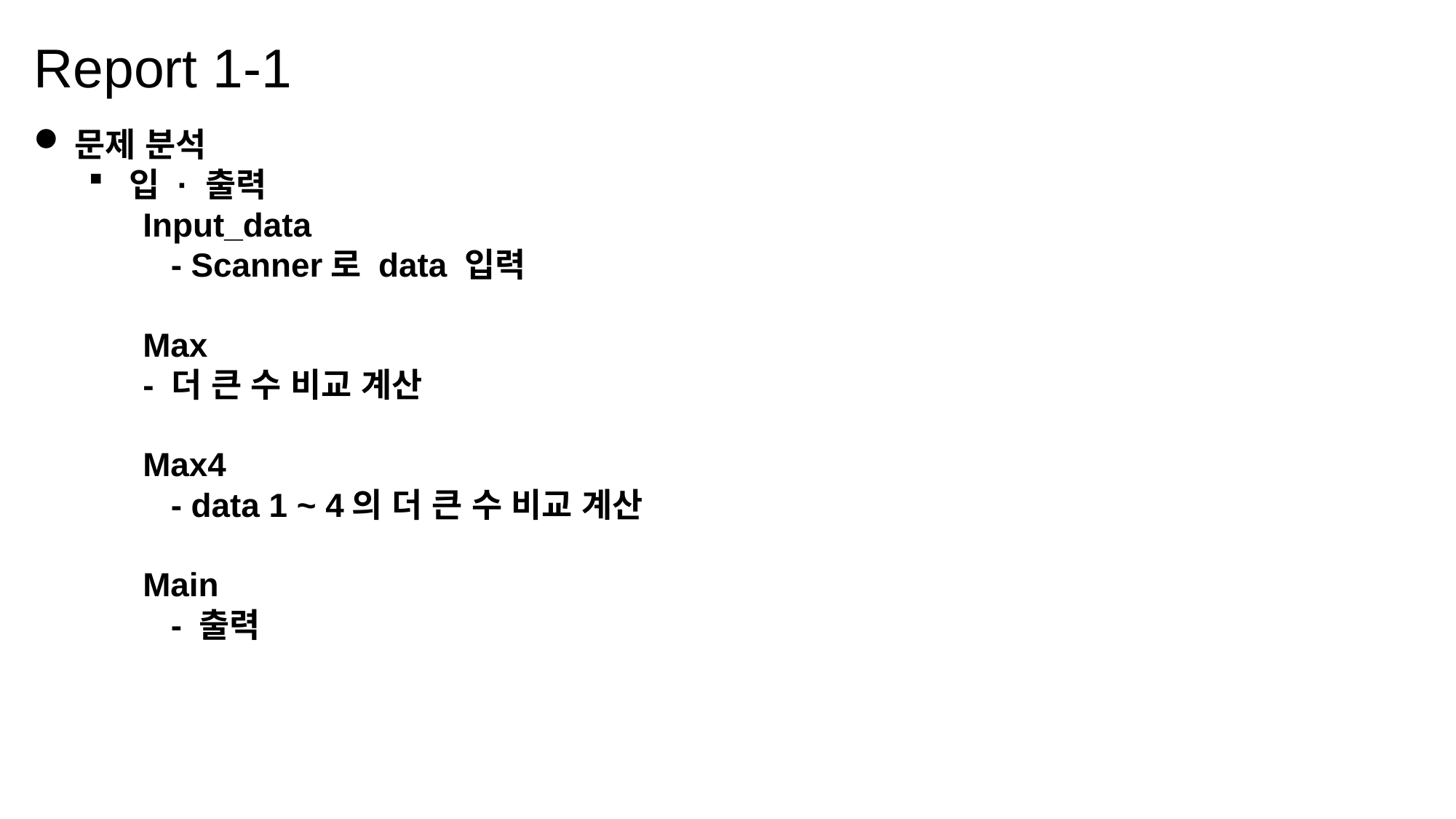

Report 1-1
문제 분석
입 · 출력
Input_data
   - Scanner로 data 입력

Max
- 더 큰 수 비교 계산

Max4
   - data 1 ~ 4의 더 큰 수 비교 계산

Main
   - 출력